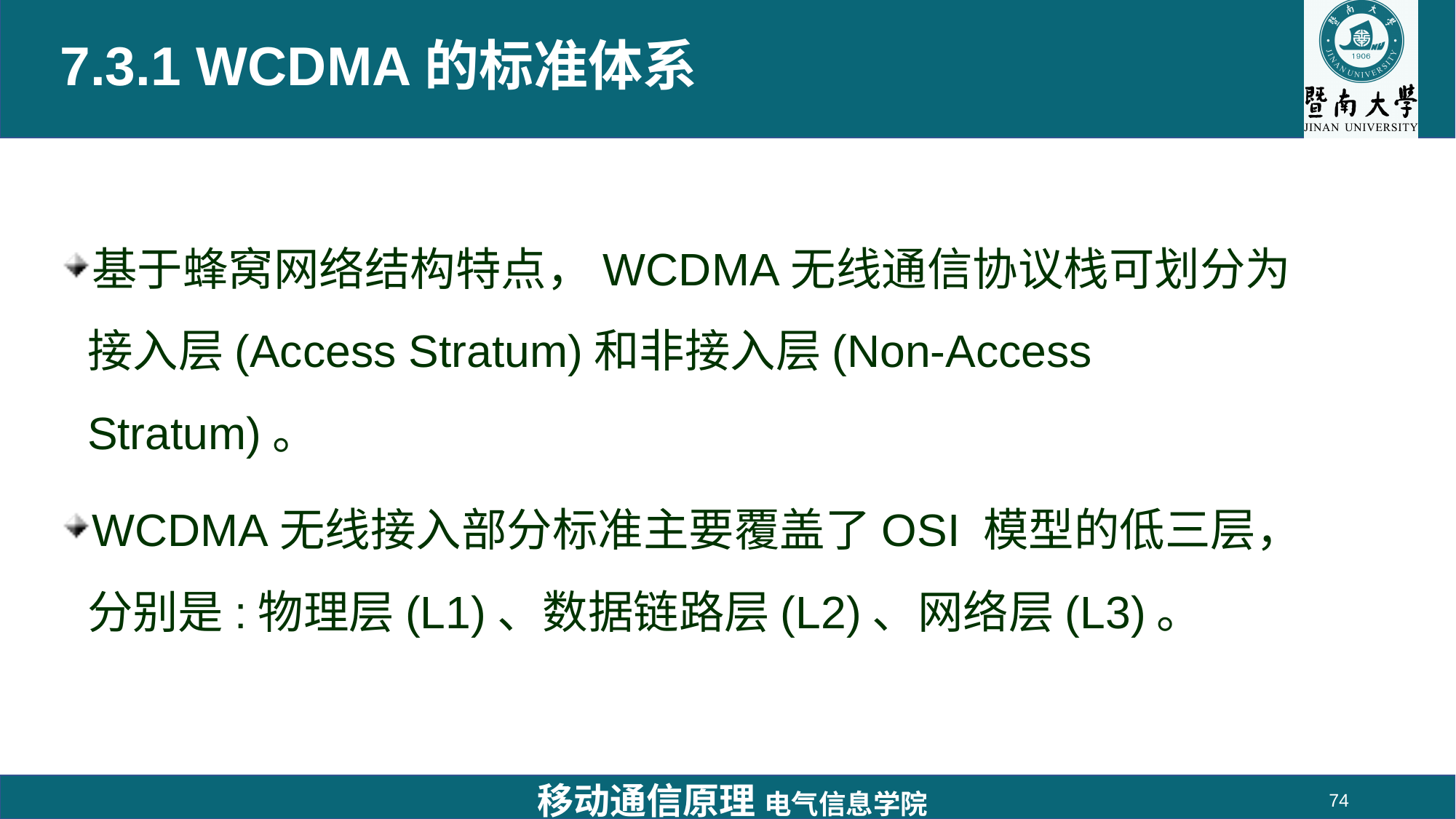

# 7.3.1 WCDMA的标准体系

基于蜂窝网络结构特点，WCDMA无线通信协议栈可划分为接入层(Access Stratum)和非接入层(Non-Access Stratum)。
WCDMA无线接入部分标准主要覆盖了OSI 模型的低三层，分别是:物理层(L1)、数据链路层(L2)、网络层(L3)。
移动通信原理 电气信息学院
74